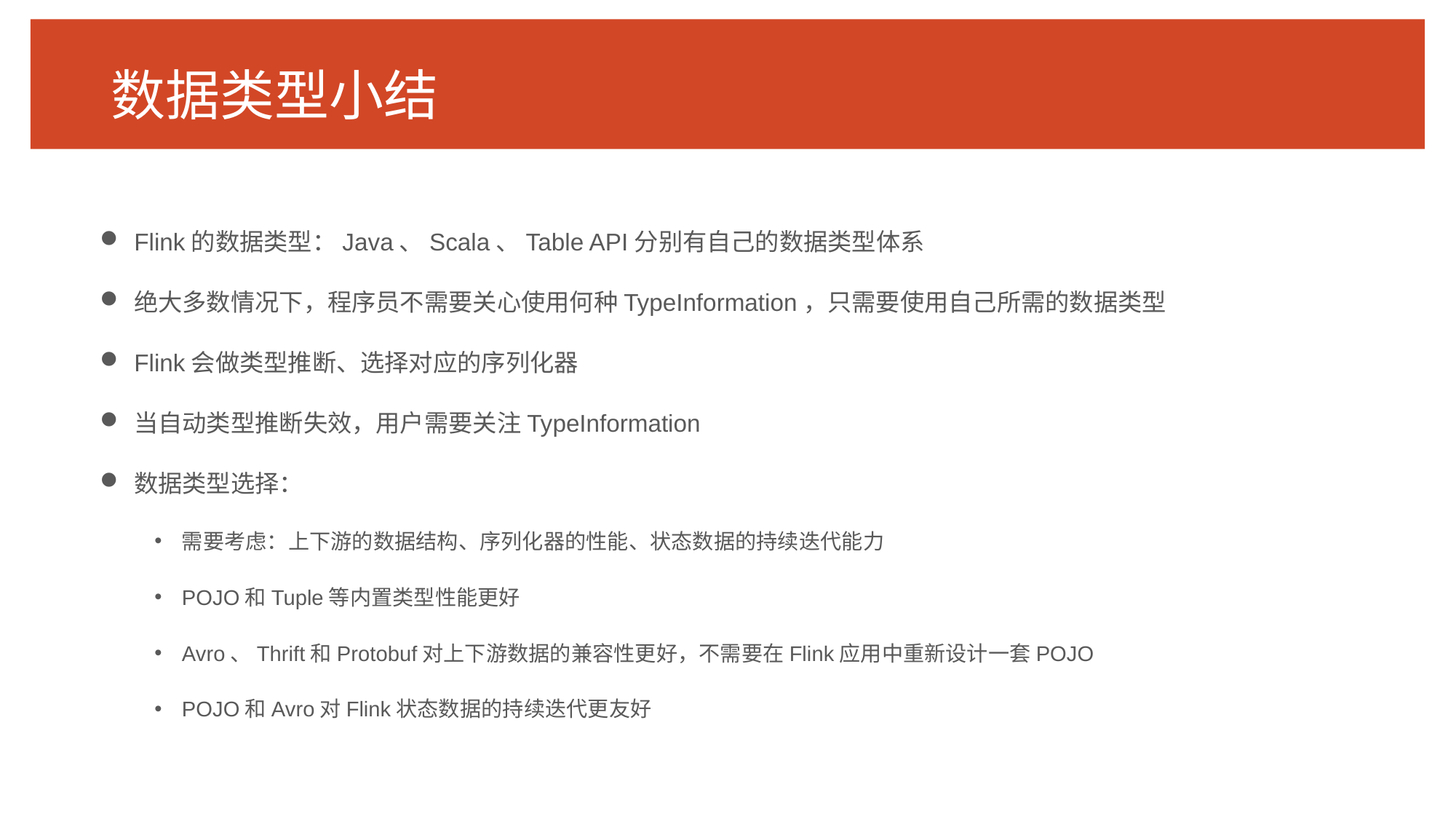

# 数据类型小结
Flink的数据类型：Java、Scala、Table API分别有自己的数据类型体系
绝大多数情况下，程序员不需要关心使用何种TypeInformation，只需要使用自己所需的数据类型
Flink会做类型推断、选择对应的序列化器
当自动类型推断失效，用户需要关注TypeInformation
数据类型选择：
需要考虑：上下游的数据结构、序列化器的性能、状态数据的持续迭代能力
POJO和Tuple等内置类型性能更好
Avro、Thrift和Protobuf对上下游数据的兼容性更好，不需要在Flink应用中重新设计一套POJO
POJO和Avro对Flink状态数据的持续迭代更友好